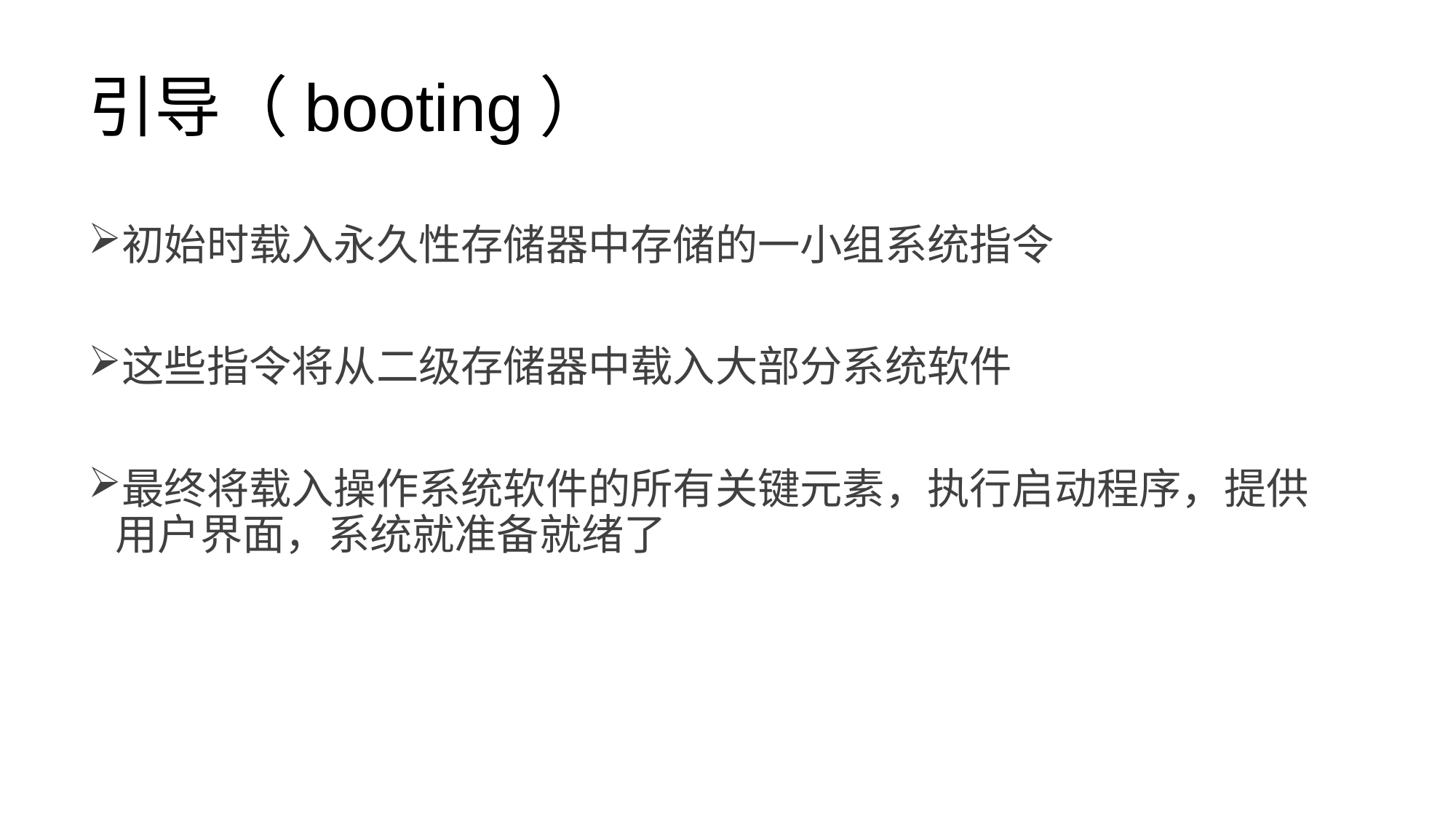

# 引导（booting）
初始时载入永久性存储器中存储的一小组系统指令

这些指令将从二级存储器中载入大部分系统软件

最终将载入操作系统软件的所有关键元素，执行启动程序，提供用户界面，系统就准备就绪了